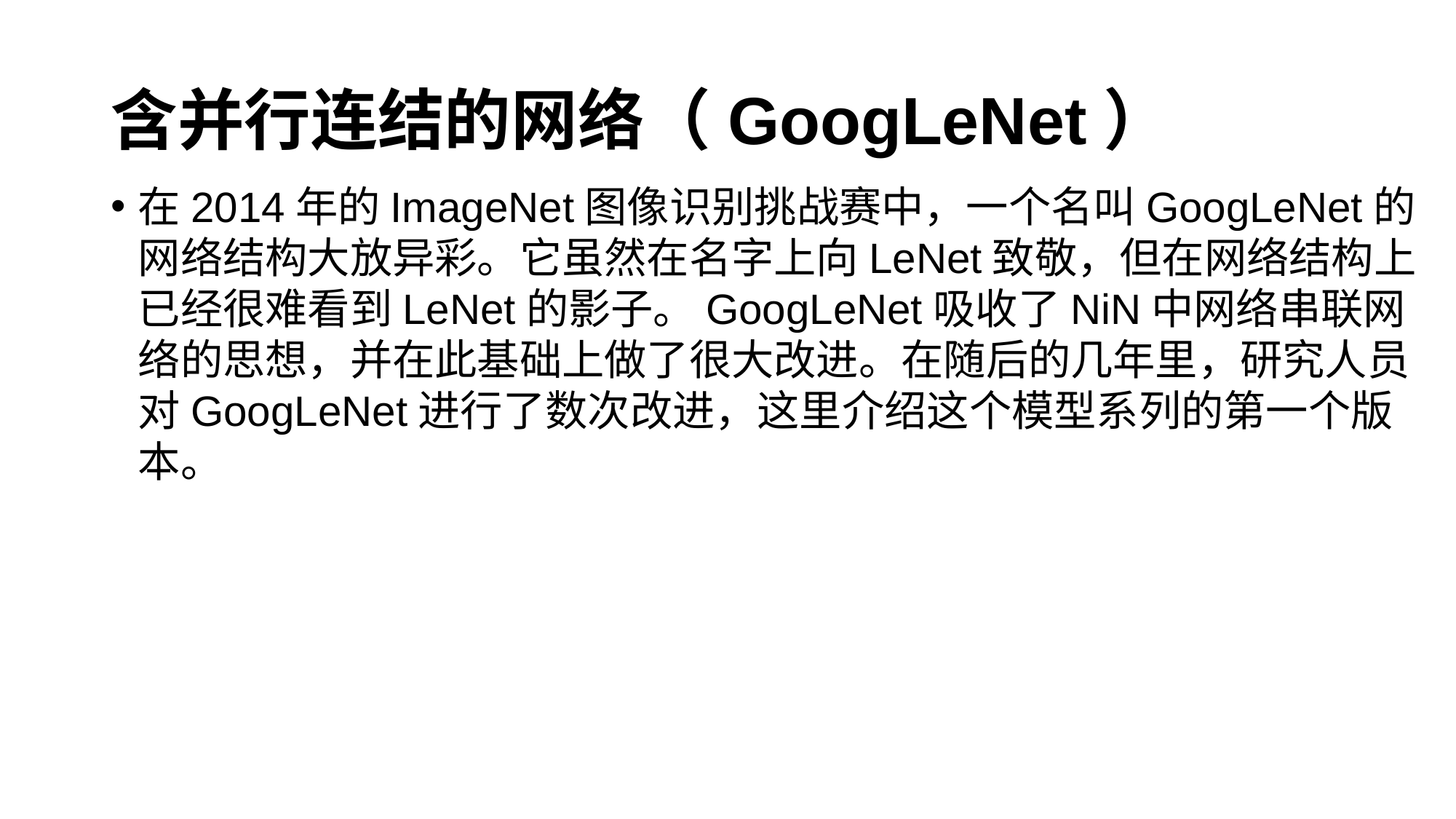

# 含并行连结的网络（GoogLeNet）
在2014年的ImageNet图像识别挑战赛中，一个名叫GoogLeNet的网络结构大放异彩。它虽然在名字上向LeNet致敬，但在网络结构上已经很难看到LeNet的影子。GoogLeNet吸收了NiN中网络串联网络的思想，并在此基础上做了很大改进。在随后的几年里，研究人员对GoogLeNet进行了数次改进，这里介绍这个模型系列的第一个版本。